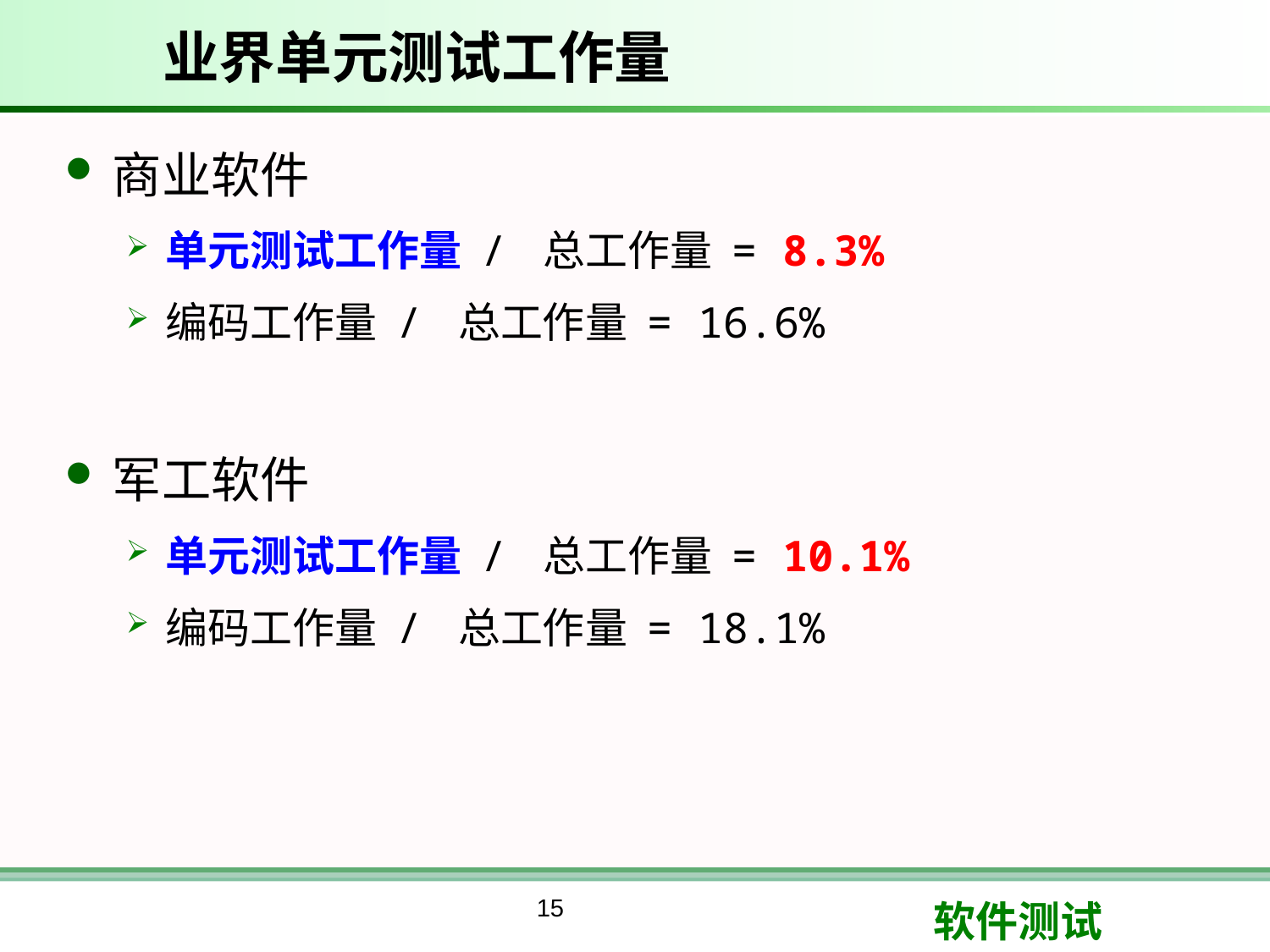

# 业界单元测试工作量
商业软件
单元测试工作量 / 总工作量 = 8.3%
编码工作量 / 总工作量 = 16.6%

军工软件
单元测试工作量 / 总工作量 = 10.1%
编码工作量 / 总工作量 = 18.1%

15